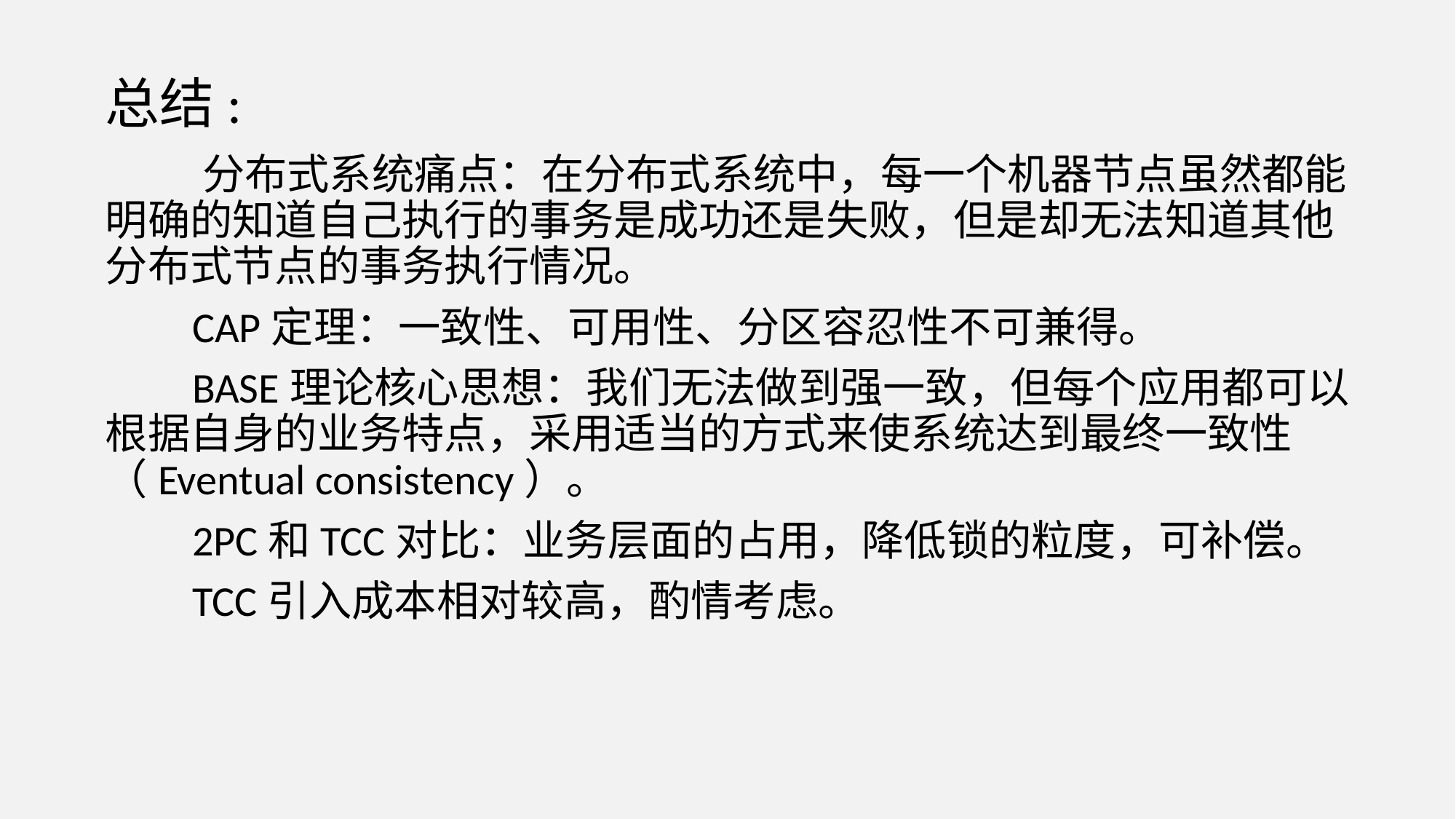

# 总结:
         分布式系统痛点：在分布式系统中，每一个机器节点虽然都能明确的知道自己执行的事务是成功还是失败，但是却无法知道其他分布式节点的事务执行情况。
         CAP定理：一致性、可用性、分区容忍性不可兼得。
         BASE理论核心思想：我们无法做到强一致，但每个应用都可以根据自身的业务特点，采用适当的方式来使系统达到最终一致性（Eventual consistency）。
         2PC和TCC对比：业务层面的占用，降低锁的粒度，可补偿。
         TCC引入成本相对较高，酌情考虑。